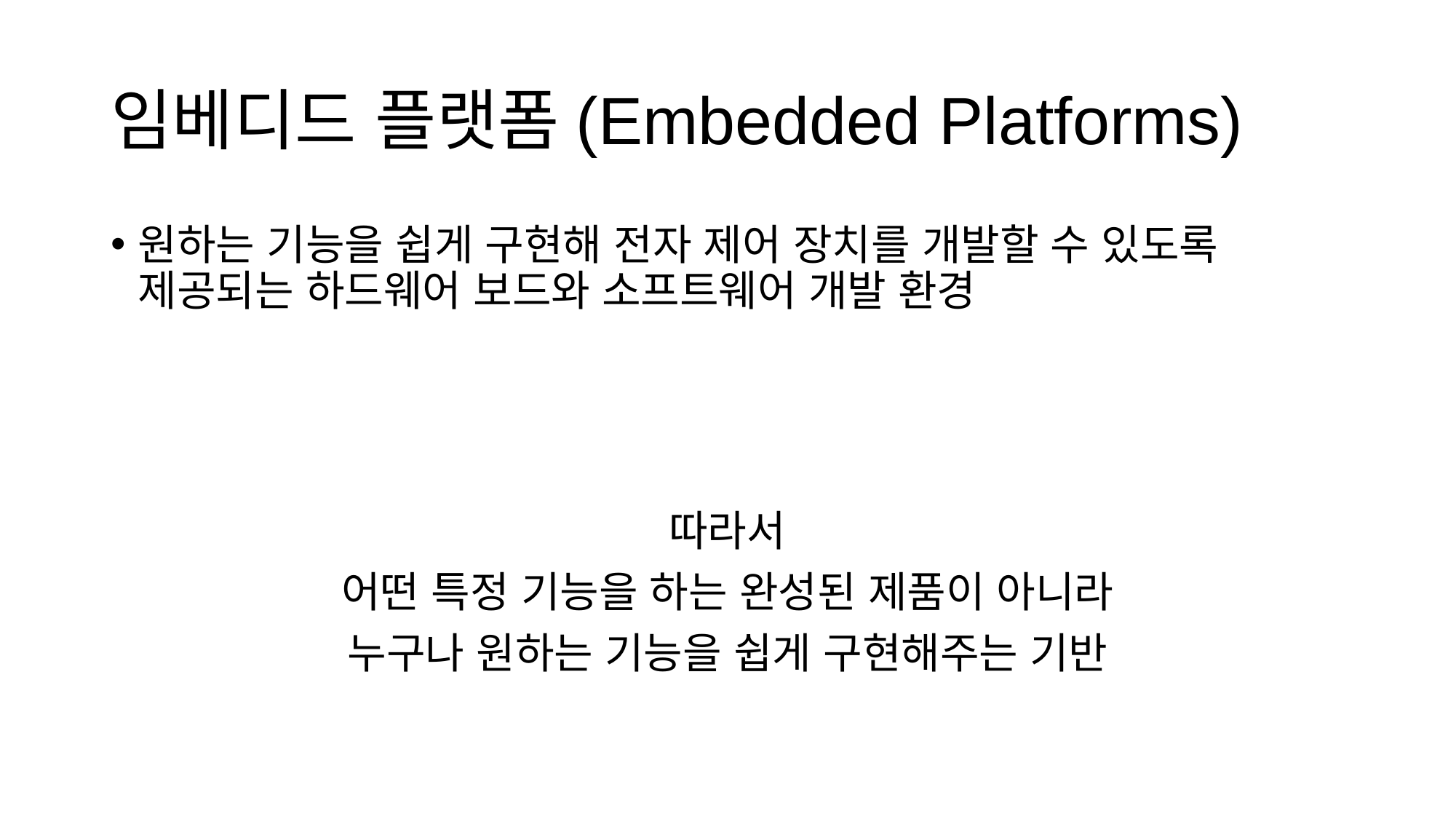

# 임베디드 플랫폼(Embedded Platforms)
원하는 기능을 쉽게 구현해 전자 제어 장치를 개발할 수 있도록 제공되는 하드웨어 보드와 소프트웨어 개발 환경
따라서
어떤 특정 기능을 하는 완성된 제품이 아니라
누구나 원하는 기능을 쉽게 구현해주는 기반